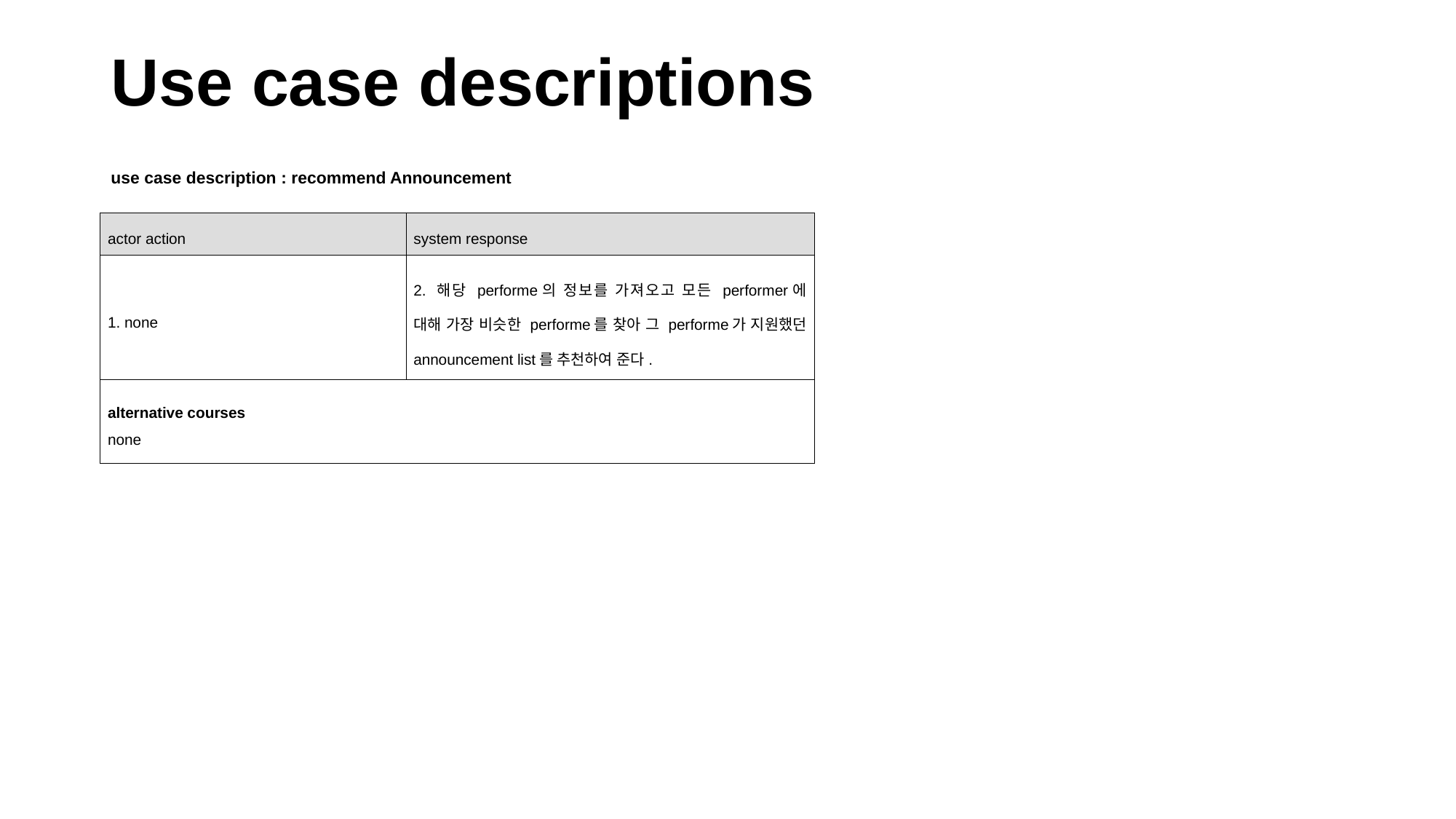

# Use case descriptions
use case description : recommend Announcement

| actor action | system response |
| --- | --- |
| 1. none | 2. 해당 performe의 정보를 가져오고 모든 performer에 대해 가장 비슷한 performe를 찾아 그 performe가 지원했던 announcement list를 추천하여 준다. |
| alternative courses none |  |